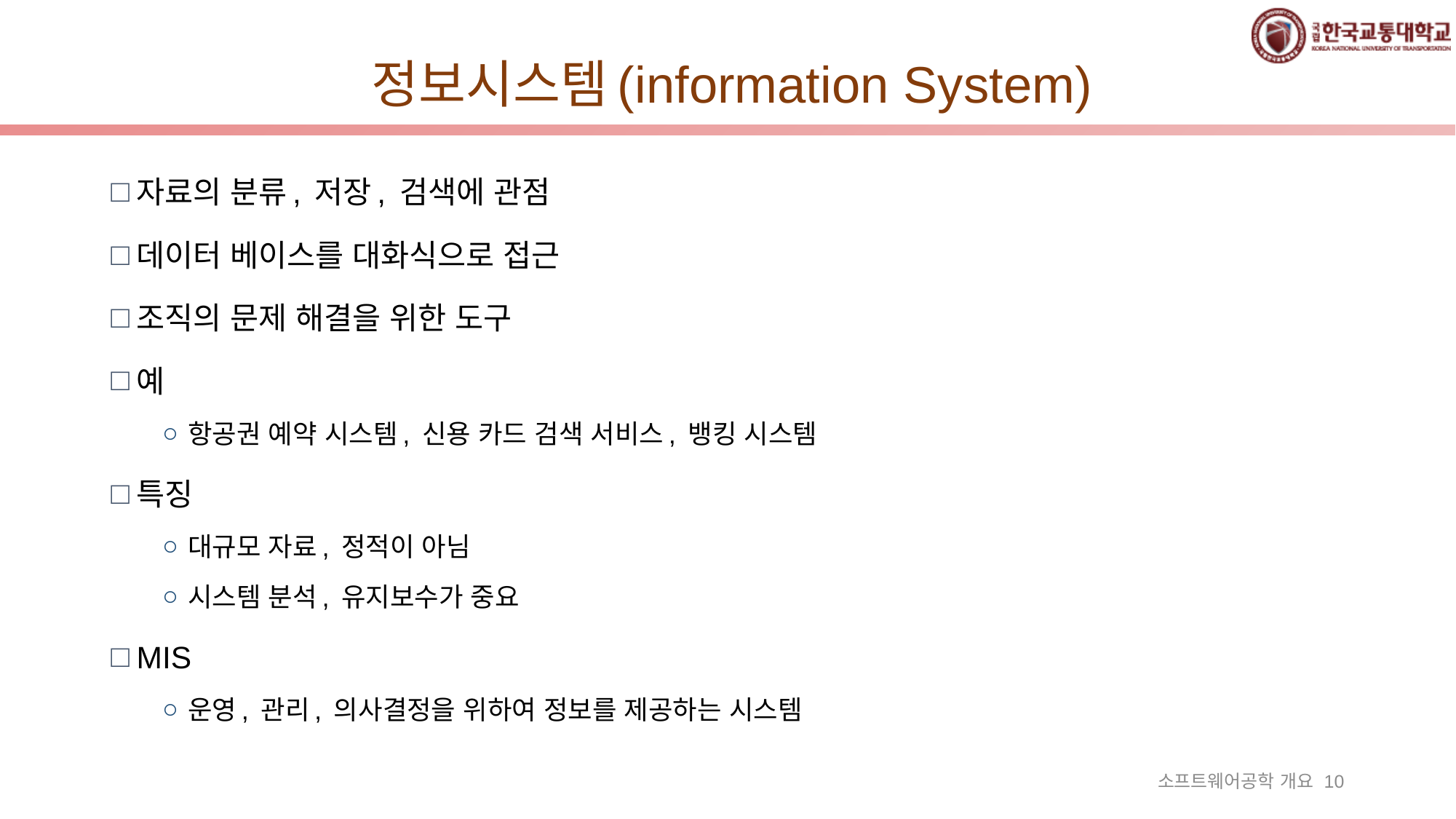

# 정보시스템(information System)
자료의 분류, 저장, 검색에 관점
데이터 베이스를 대화식으로 접근
조직의 문제 해결을 위한 도구
예
항공권 예약 시스템, 신용 카드 검색 서비스, 뱅킹 시스템
특징
대규모 자료, 정적이 아님
시스템 분석, 유지보수가 중요
MIS
운영, 관리, 의사결정을 위하여 정보를 제공하는 시스템
소프트웨어공학 개요 10